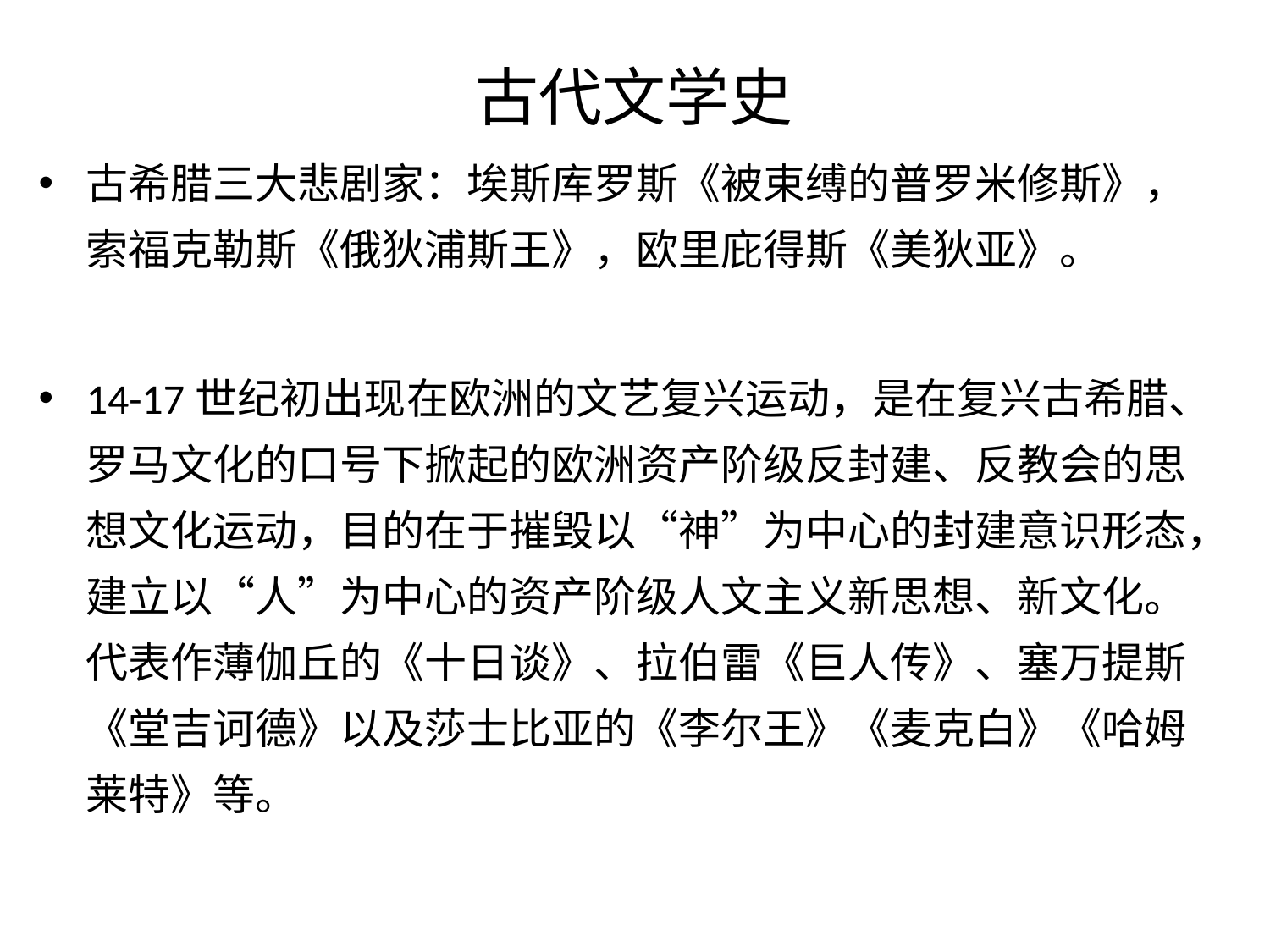

古代文学史
古希腊三大悲剧家：埃斯库罗斯《被束缚的普罗米修斯》，索福克勒斯《俄狄浦斯王》，欧里庇得斯《美狄亚》。

14-17世纪初出现在欧洲的文艺复兴运动，是在复兴古希腊、罗马文化的口号下掀起的欧洲资产阶级反封建、反教会的思想文化运动，目的在于摧毁以“神”为中心的封建意识形态，建立以“人”为中心的资产阶级人文主义新思想、新文化。代表作薄伽丘的《十日谈》、拉伯雷《巨人传》、塞万提斯《堂吉诃德》以及莎士比亚的《李尔王》《麦克白》《哈姆莱特》等。